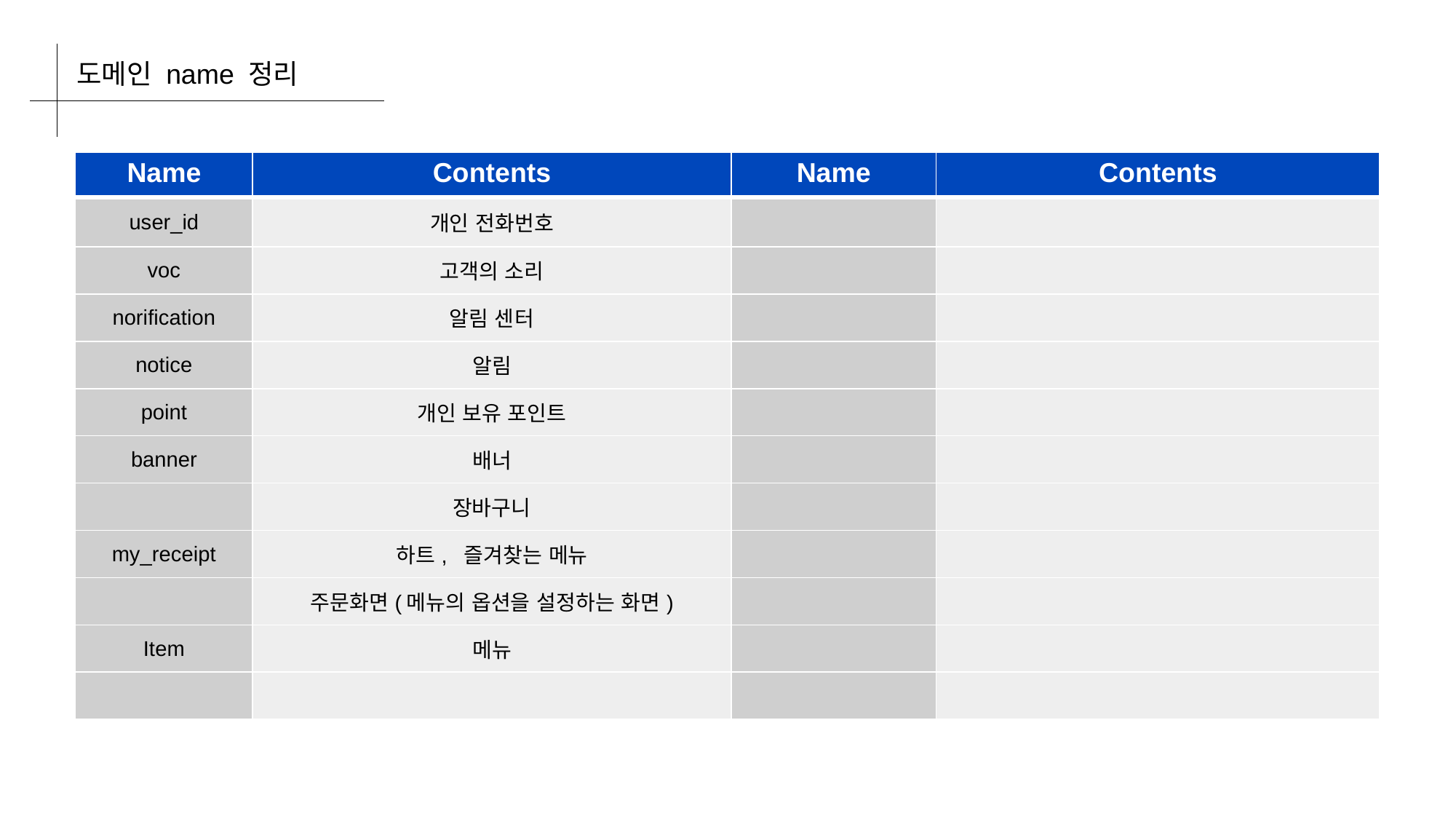

도메인 name 정리
| Name | Contents | Name | Contents |
| --- | --- | --- | --- |
| user\_id | 개인 전화번호 |  |  |
| voc | 고객의 소리 |  |  |
| norification | 알림 센터 |  |  |
| notice | 알림 |  |  |
| point | 개인 보유 포인트 |  |  |
| banner | 배너 |  |  |
|  | 장바구니 |  |  |
| my\_receipt | 하트, 즐겨찾는 메뉴 |  |  |
|  | 주문화면(메뉴의 옵션을 설정하는 화면) |  |  |
| Item | 메뉴 |  |  |
|  |  |  |  |